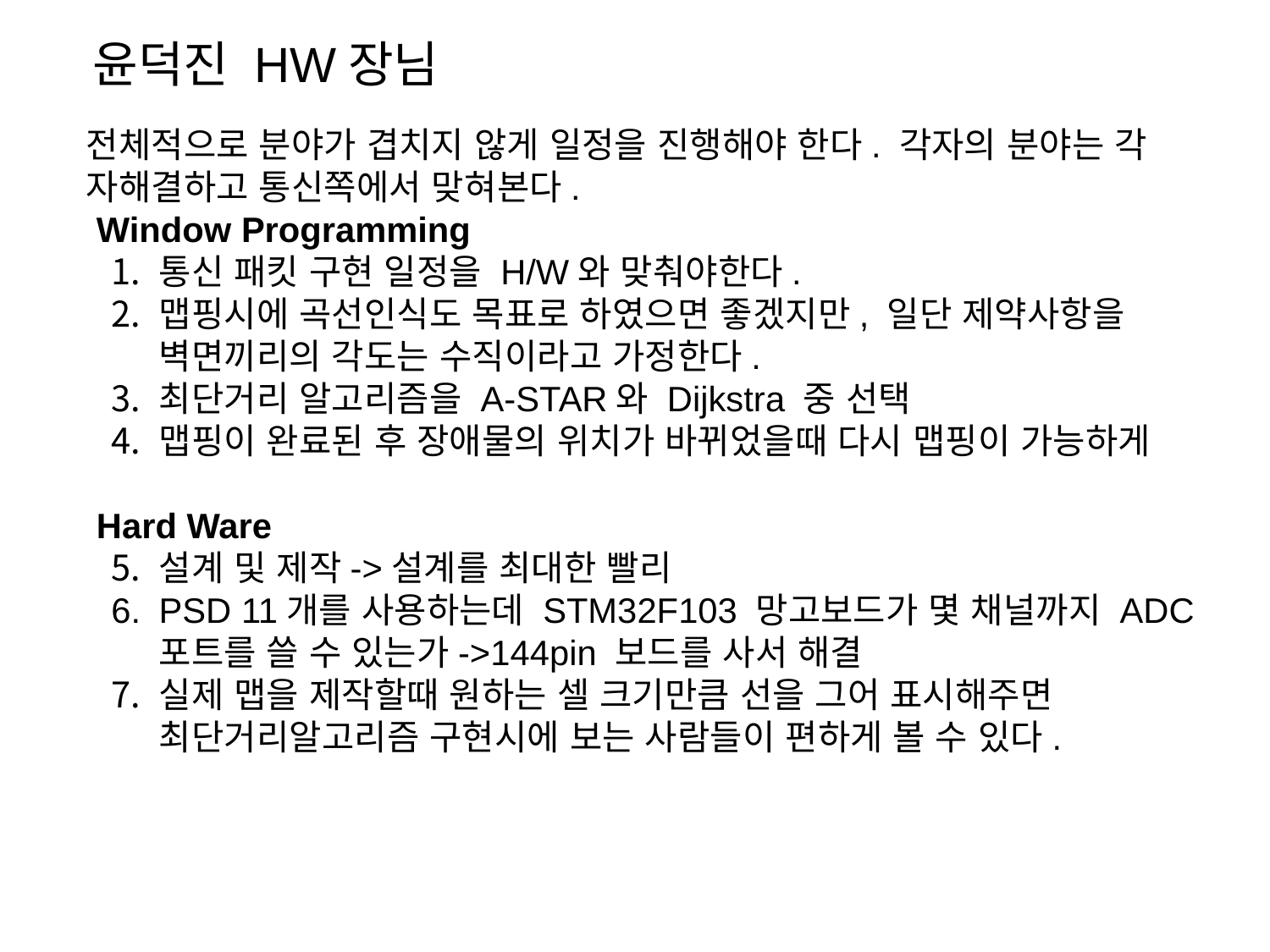

윤덕진 HW장님
   전체적으로 분야가 겹치지 않게 일정을 진행해야 한다. 각자의 분야는 각
   자해결하고 통신쪽에서 맞혀본다.
     Window Programming
통신 패킷 구현 일정을 H/W와 맞춰야한다.
맵핑시에 곡선인식도 목표로 하였으면 좋겠지만, 일단 제약사항을 벽면끼리의 각도는 수직이라고 가정한다.
최단거리 알고리즘을 A-STAR와 Dijkstra 중 선택
맵핑이 완료된 후 장애물의 위치가 바뀌었을때 다시 맵핑이 가능하게

     Hard Ware
설계 및 제작->설계를 최대한 빨리
PSD 11개를 사용하는데 STM32F103 망고보드가 몇 채널까지 ADC포트를 쓸 수 있는가->144pin 보드를 사서 해결
실제 맵을 제작할때 원하는 셀 크기만큼 선을 그어 표시해주면 최단거리알고리즘 구현시에 보는 사람들이 편하게 볼 수 있다.